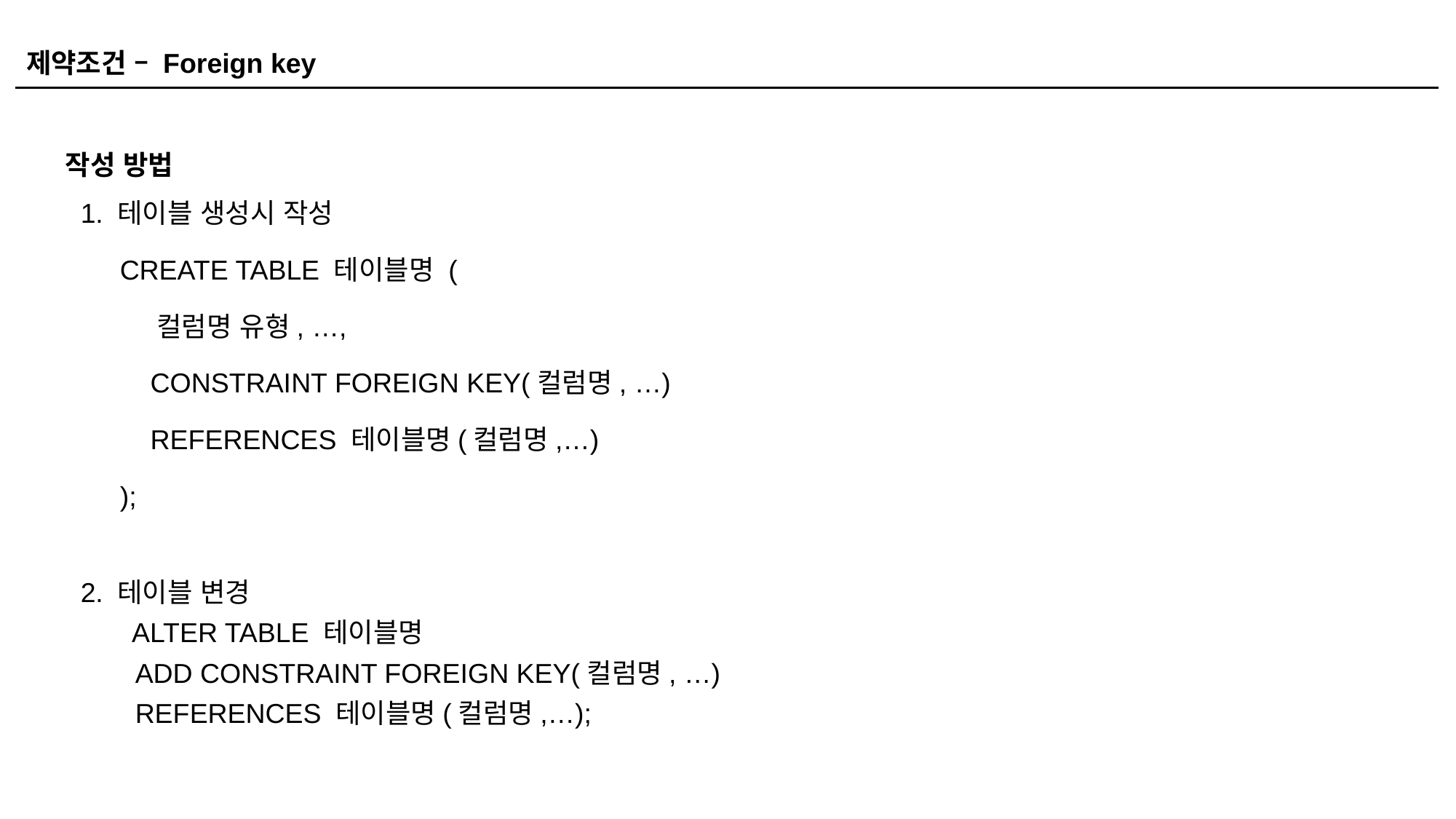

제약조건 – Foreign key
작성 방법
  1. 테이블 생성시 작성
CREATE TABLE 테이블명 (
    컬럼명 유형, …,
    CONSTRAINT FOREIGN KEY(컬럼명, …)
    REFERENCES 테이블명(컬럼명,…)
);

  2. 테이블 변경
  ALTER TABLE 테이블명
  ADD CONSTRAINT FOREIGN KEY(컬럼명, …)
  REFERENCES 테이블명(컬럼명,…);